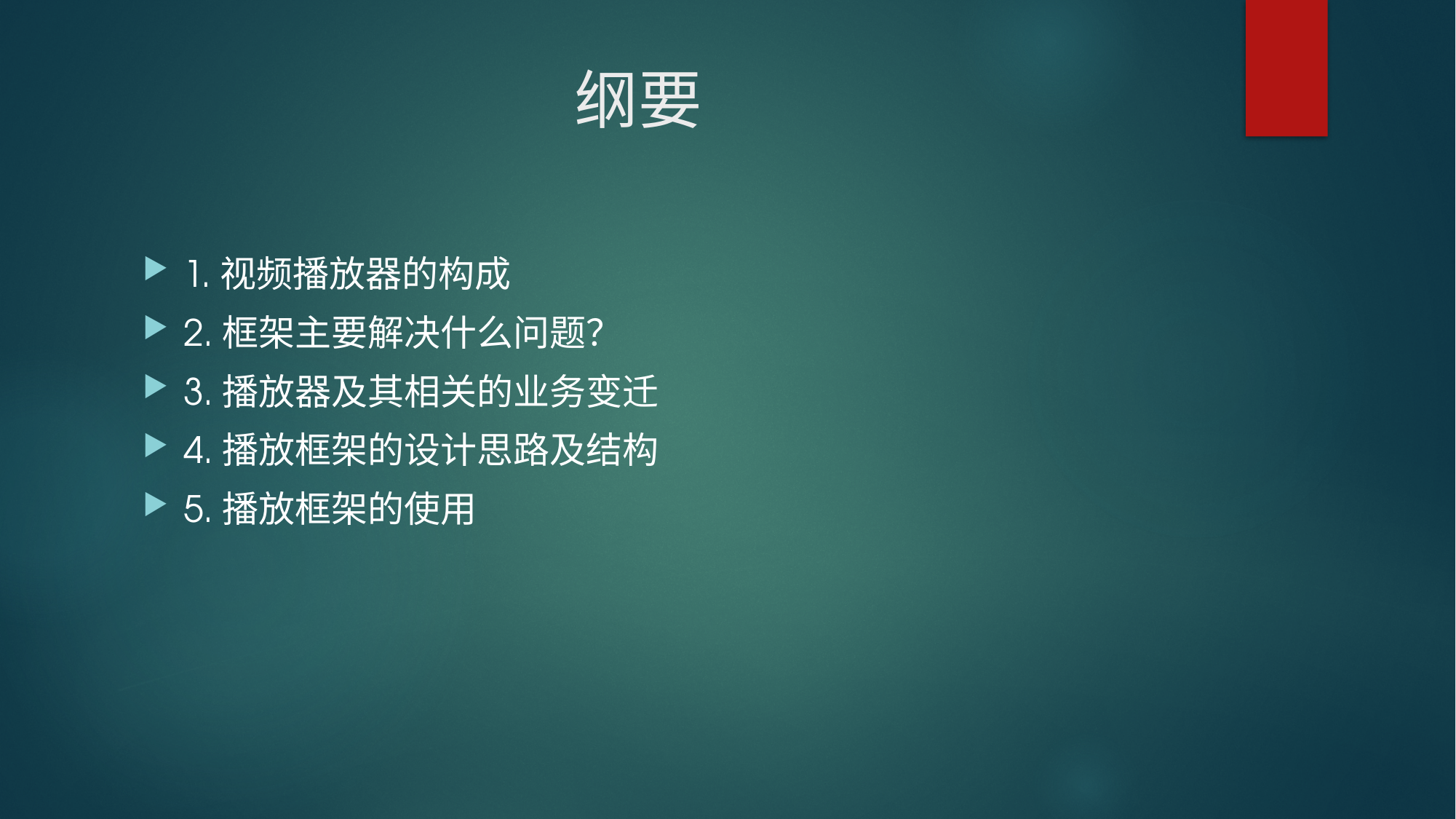

# 纲要
1.视频播放器的构成
2.框架主要解决什么问题？
3.播放器及其相关的业务变迁
4.播放框架的设计思路及结构
5.播放框架的使用